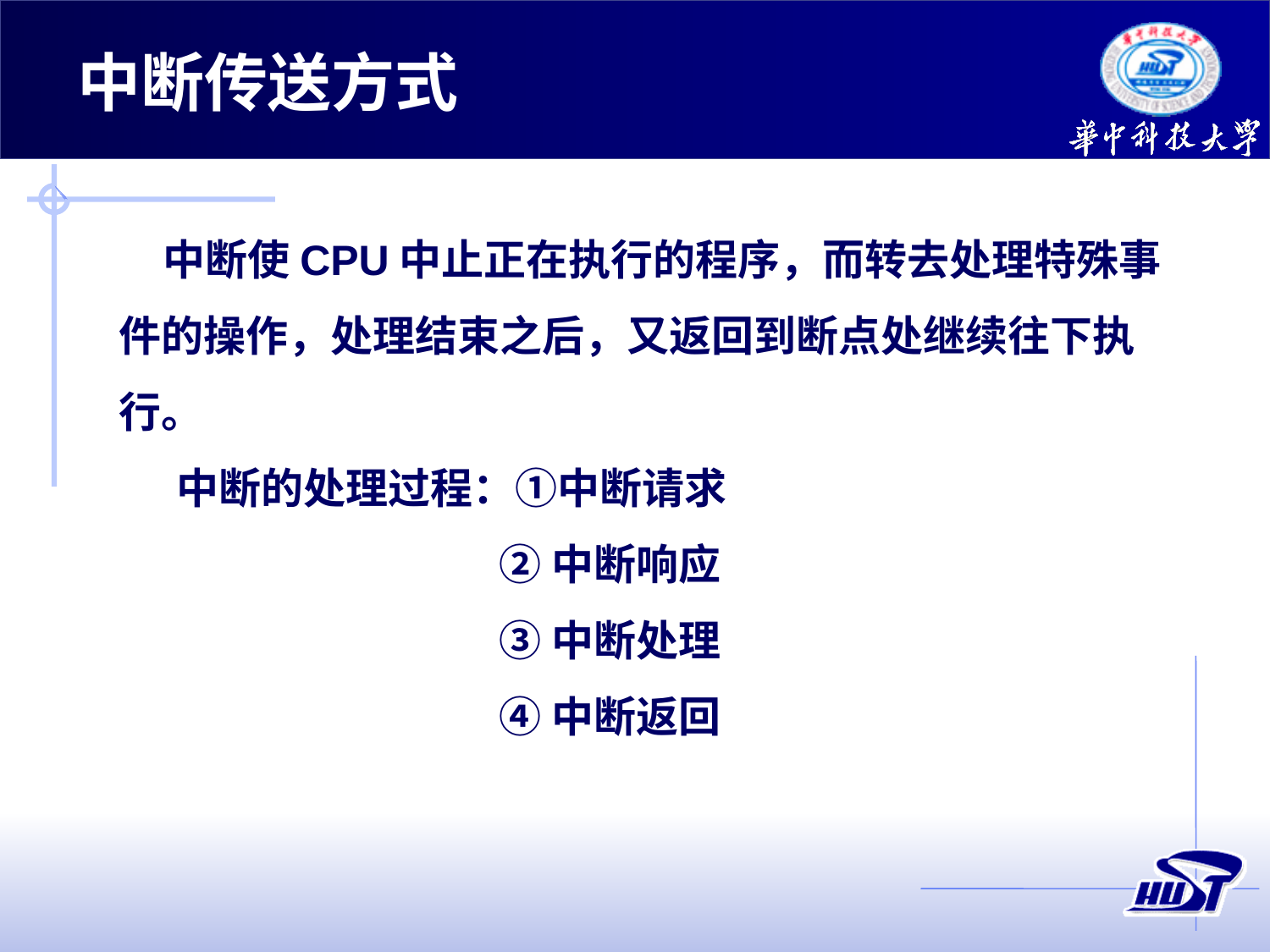

中断传送方式
中断使CPU中止正在执行的程序，而转去处理特殊事件的操作，处理结束之后，又返回到断点处继续往下执行。
中断的处理过程：①中断请求
     ②中断响应
     ③中断处理
     ④中断返回